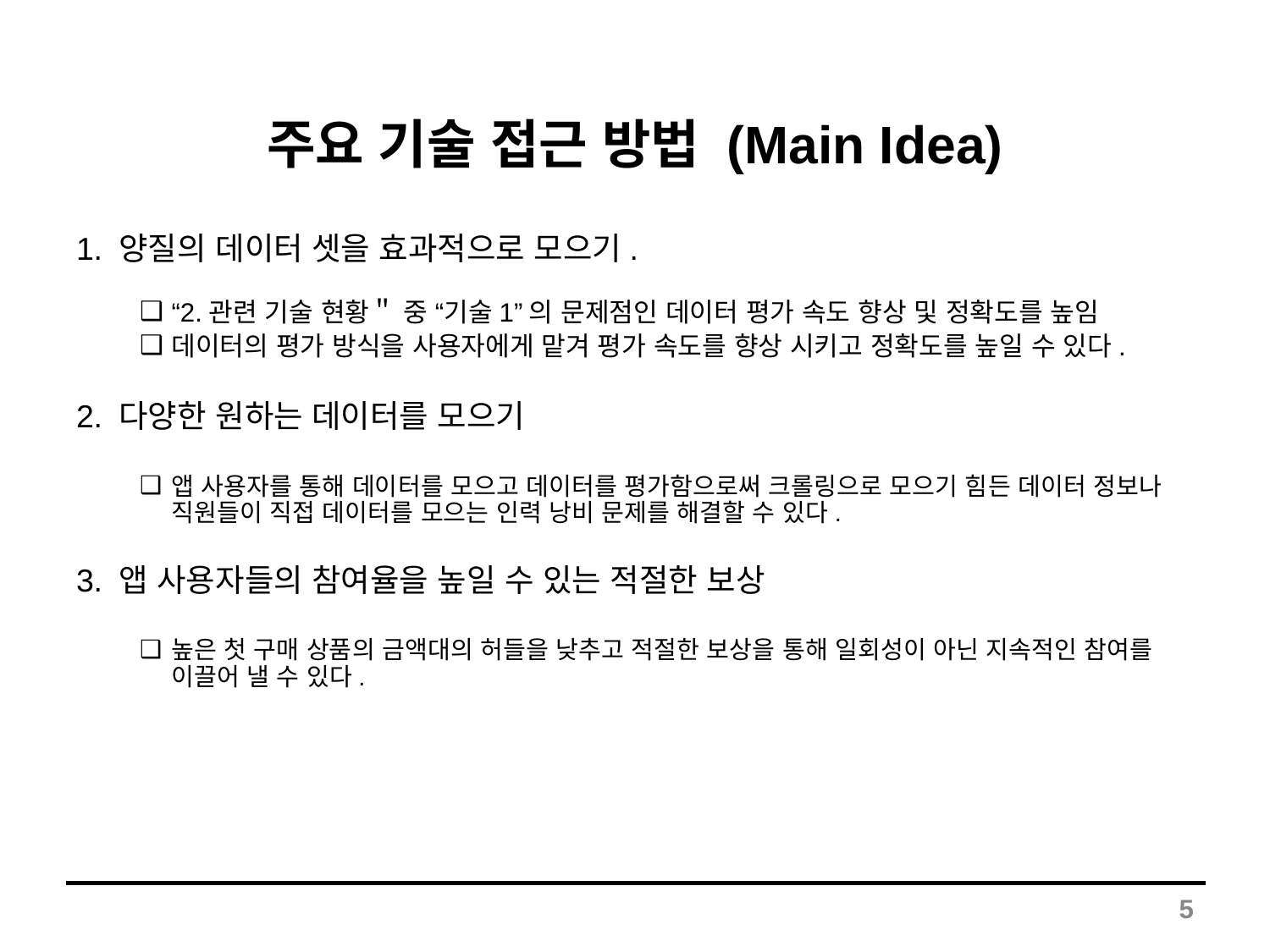

# 주요 기술 접근 방법 (Main Idea)
1. 양질의 데이터 셋을 효과적으로 모으기.

“2.관련 기술 현황＂ 중 “기술1”의 문제점인 데이터 평가 속도 향상 및 정확도를 높임
데이터의 평가 방식을 사용자에게 맡겨 평가 속도를 향상 시키고 정확도를 높일 수 있다.

2. 다양한 원하는 데이터를 모으기

앱 사용자를 통해 데이터를 모으고 데이터를 평가함으로써 크롤링으로 모으기 힘든 데이터 정보나 직원들이 직접 데이터를 모으는 인력 낭비 문제를 해결할 수 있다.

3. 앱 사용자들의 참여율을 높일 수 있는 적절한 보상

높은 첫 구매 상품의 금액대의 허들을 낮추고 적절한 보상을 통해 일회성이 아닌 지속적인 참여를 이끌어 낼 수 있다.

5